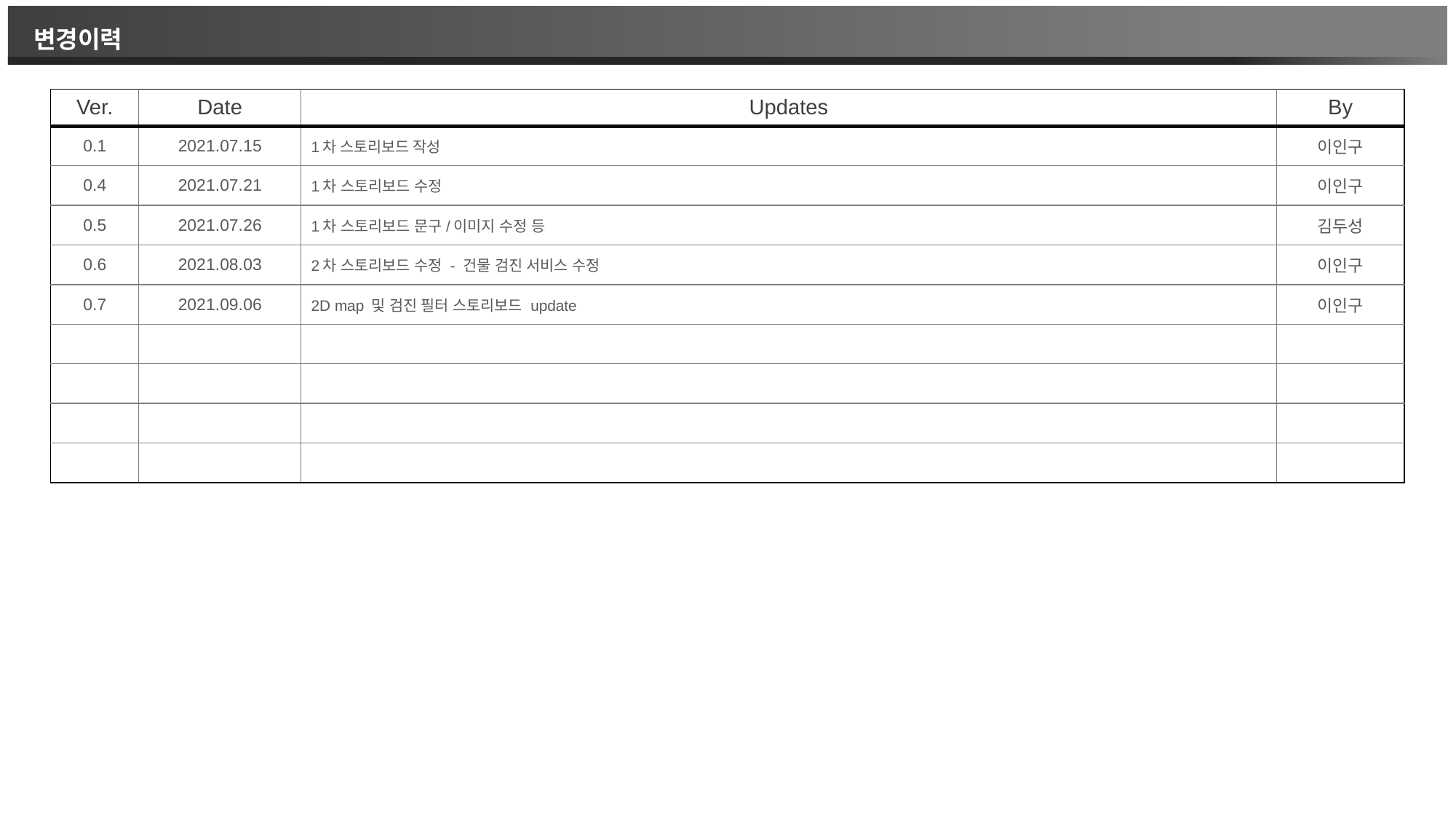

변경이력
| Ver. | Date | Updates | By |
| --- | --- | --- | --- |
| 0.1 | 2021.07.15 | 1차 스토리보드 작성 | 이인구 |
| 0.4 | 2021.07.21 | 1차 스토리보드 수정 | 이인구 |
| 0.5 | 2021.07.26 | 1차 스토리보드 문구/이미지 수정 등 | 김두성 |
| 0.6 | 2021.08.03 | 2차 스토리보드 수정 - 건물 검진 서비스 수정 | 이인구 |
| 0.7 | 2021.09.06 | 2D map 및 검진 필터 스토리보드 update | 이인구 |
|  |  |  |  |
|  |  |  |  |
|  |  |  |  |
|  |  |  |  |